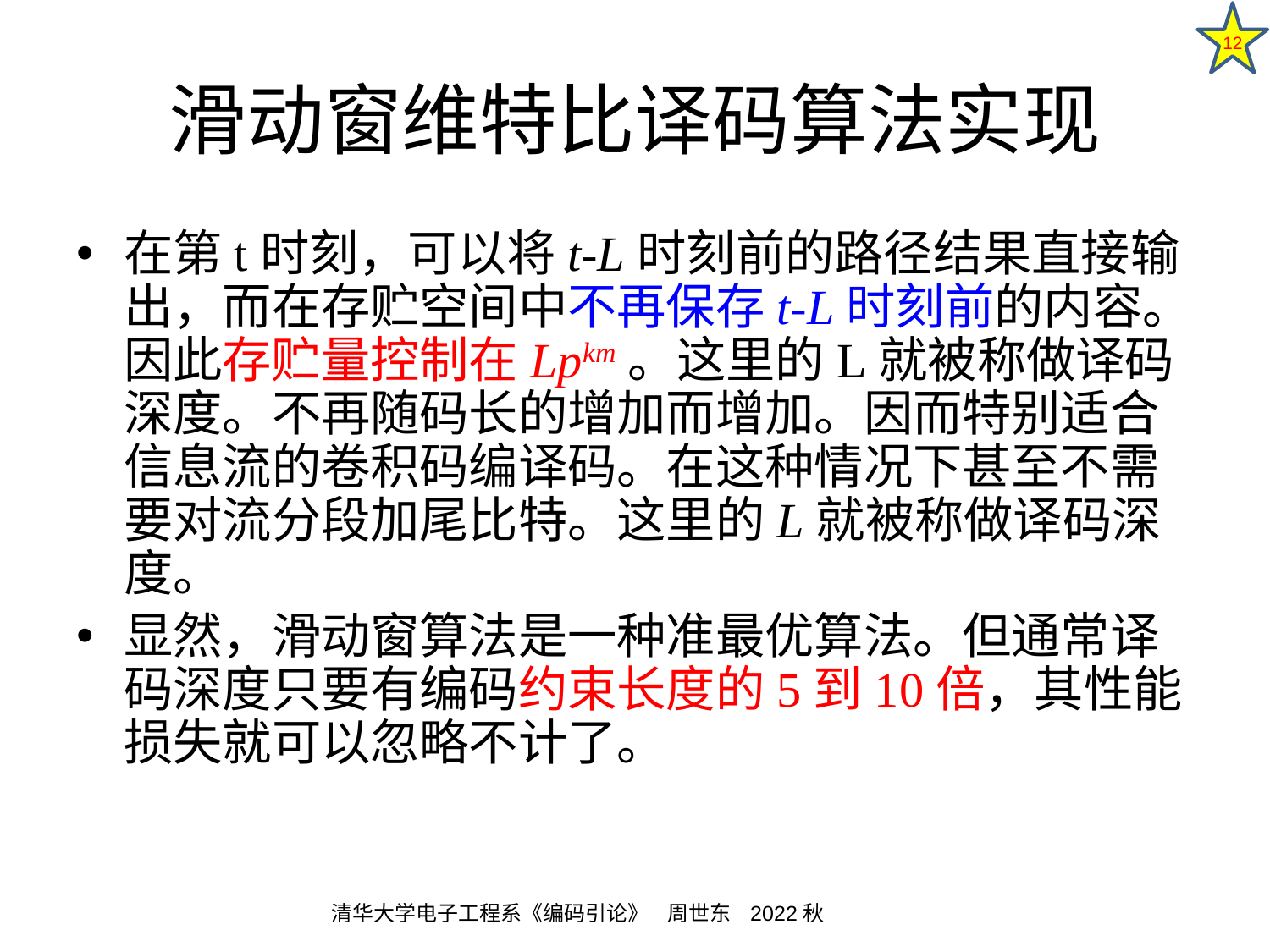

12
# 滑动窗维特比译码算法实现
在第t时刻，可以将t-L时刻前的路径结果直接输出，而在存贮空间中不再保存t-L时刻前的内容。因此存贮量控制在Lpkm。这里的L就被称做译码深度。不再随码长的增加而增加。因而特别适合信息流的卷积码编译码。在这种情况下甚至不需要对流分段加尾比特。这里的L就被称做译码深度。
显然，滑动窗算法是一种准最优算法。但通常译码深度只要有编码约束长度的5到10倍，其性能损失就可以忽略不计了。